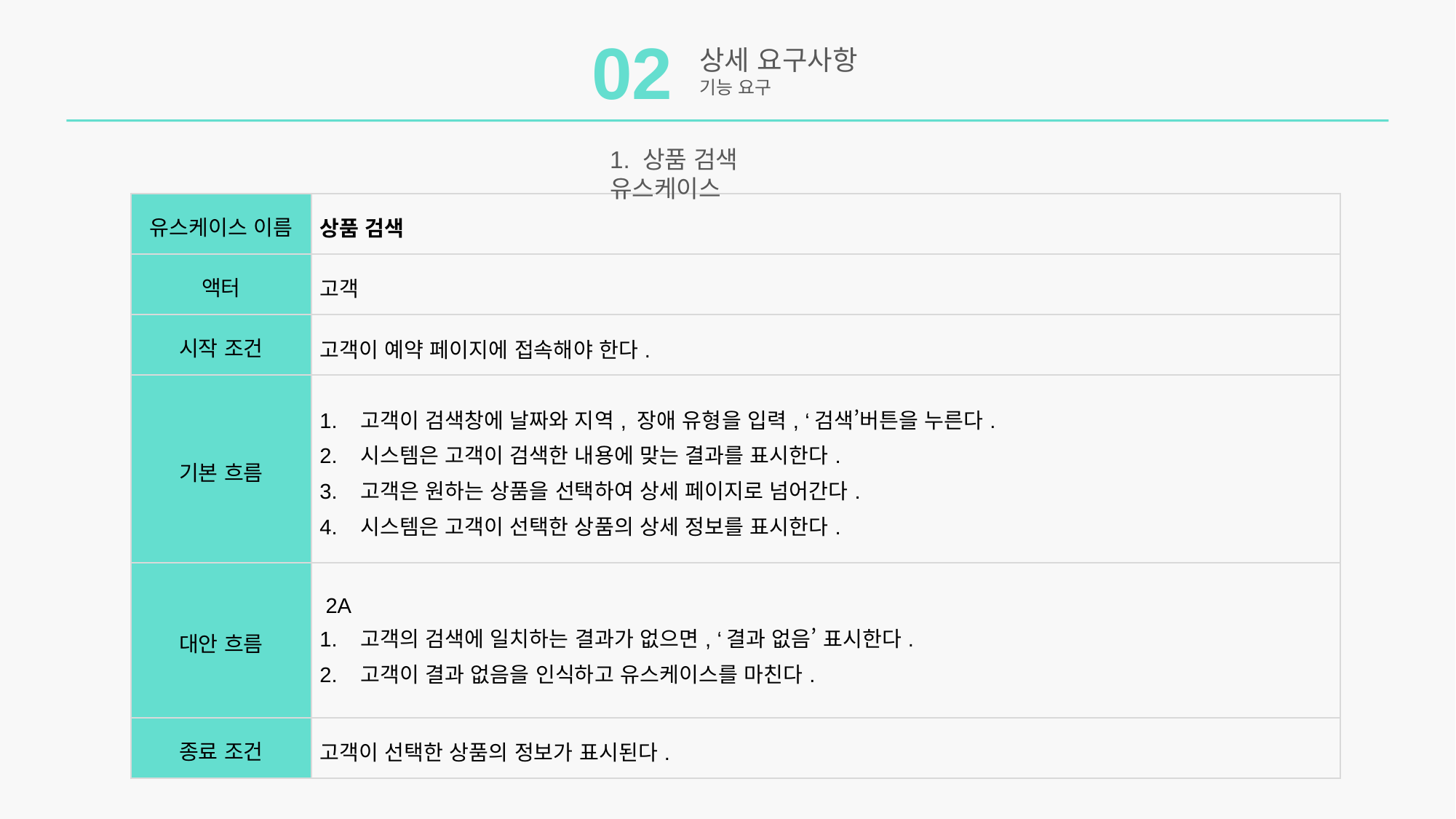

02
상세 요구사항
기능 요구

1. 상품 검색 유스케이스
| 유스케이스 이름 | 상품 검색 |
| --- | --- |
| 액터 | 고객 |
| 시작 조건 | 고객이 예약 페이지에 접속해야 한다. |
| 기본 흐름 | 고객이 검색창에 날짜와 지역, 장애 유형을 입력, ‘검색’버튼을 누른다. 시스템은 고객이 검색한 내용에 맞는 결과를 표시한다. 고객은 원하는 상품을 선택하여 상세 페이지로 넘어간다. 시스템은 고객이 선택한 상품의 상세 정보를 표시한다. |
| 대안 흐름 | 2A 고객의 검색에 일치하는 결과가 없으면, ‘결과 없음’ 표시한다. 고객이 결과 없음을 인식하고 유스케이스를 마친다. |
| 종료 조건 | 고객이 선택한 상품의 정보가 표시된다. |